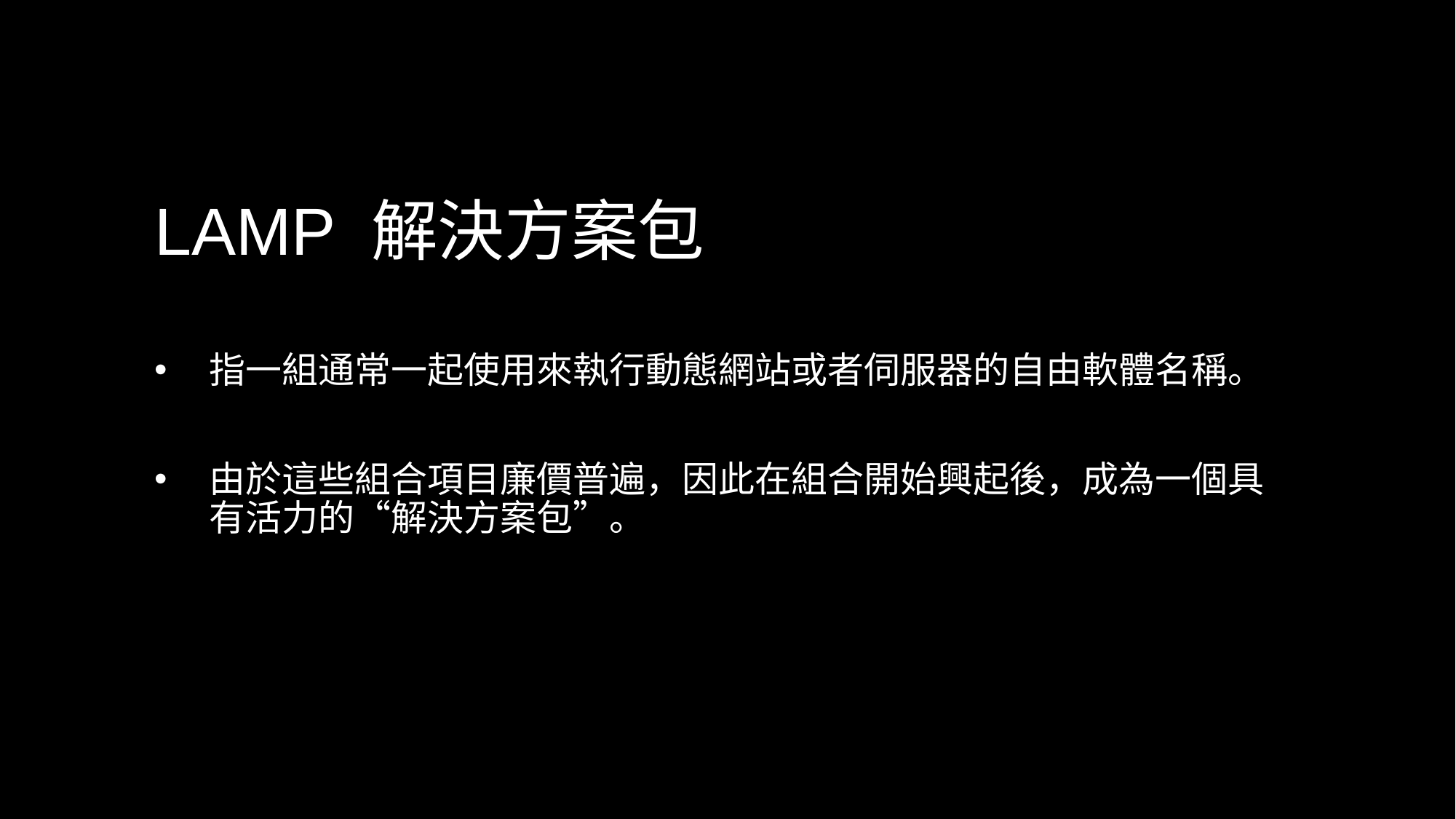

# LAMP 解決方案包
指一組通常一起使用來執行動態網站或者伺服器的自由軟體名稱。

由於這些組合項目廉價普遍，因此在組合開始興起後，成為一個具有活力的“解決方案包”。